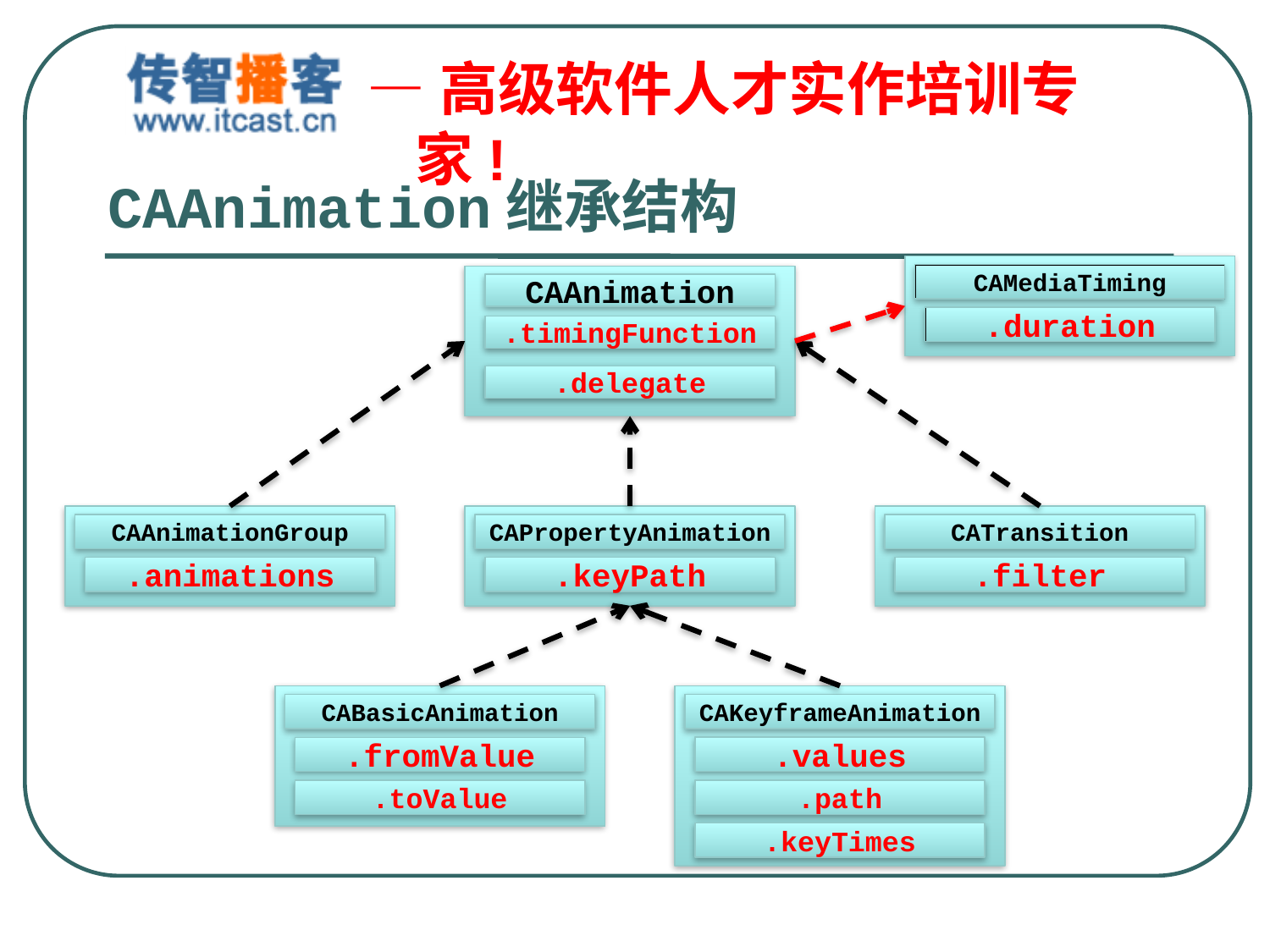

# CAAnimation继承结构

CAMediaTiming
.duration

CAAnimation
.timingFunction
.delegate

CAAnimationGroup
.animations

CAPropertyAnimation
.keyPath

CATransition
.filter

CABasicAnimation
.fromValue
.toValue

CAKeyframeAnimation
.values
.path
.keyTimes